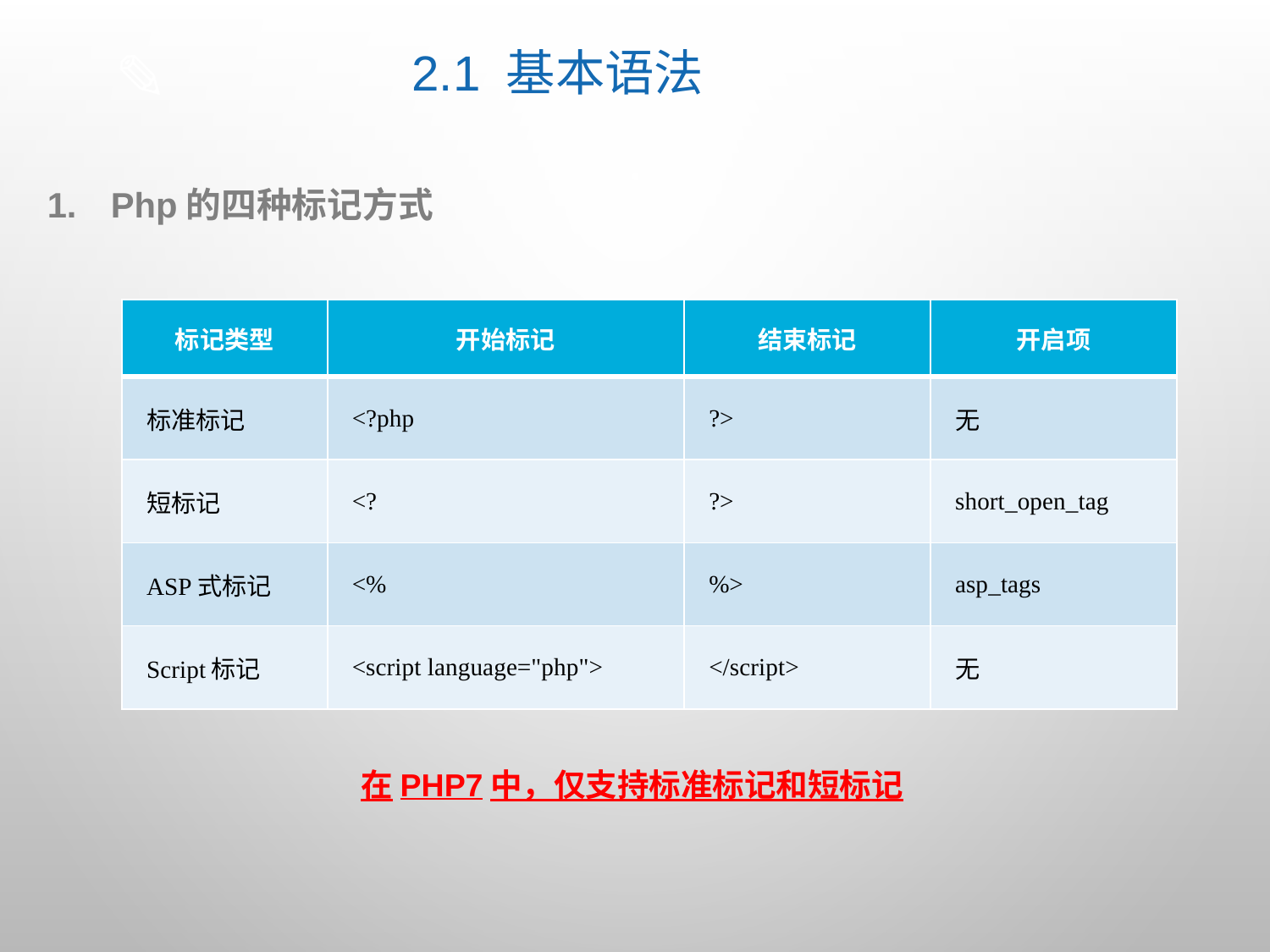

# 2.1 基本语法
Php的四种标记方式
| 标记类型 | 开始标记 | 结束标记 | 开启项 |
| --- | --- | --- | --- |
| 标准标记 | <?php | ?> | 无 |
| 短标记 | <? | ?> | short\_open\_tag |
| ASP式标记 | <% | %> | asp\_tags |
| Script标记 | <script language="php"> | </script> | 无 |
在PHP7中，仅支持标准标记和短标记